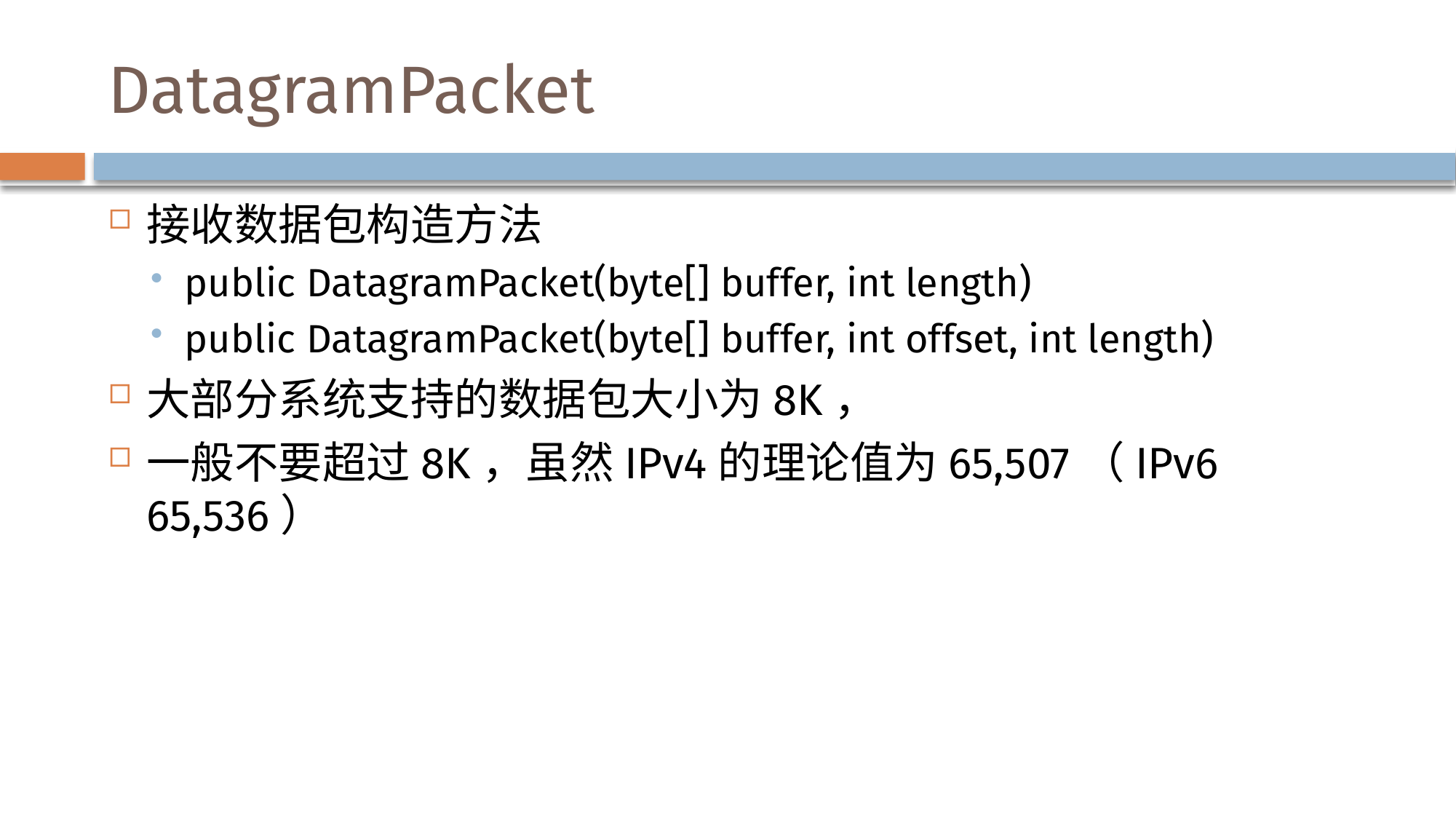

# DatagramPacket
接收数据包构造方法
public DatagramPacket(byte[] buffer, int length)
public DatagramPacket(byte[] buffer, int offset, int length)
大部分系统支持的数据包大小为8K，
一般不要超过8K，虽然IPv4的理论值为65,507（IPv6 65,536）